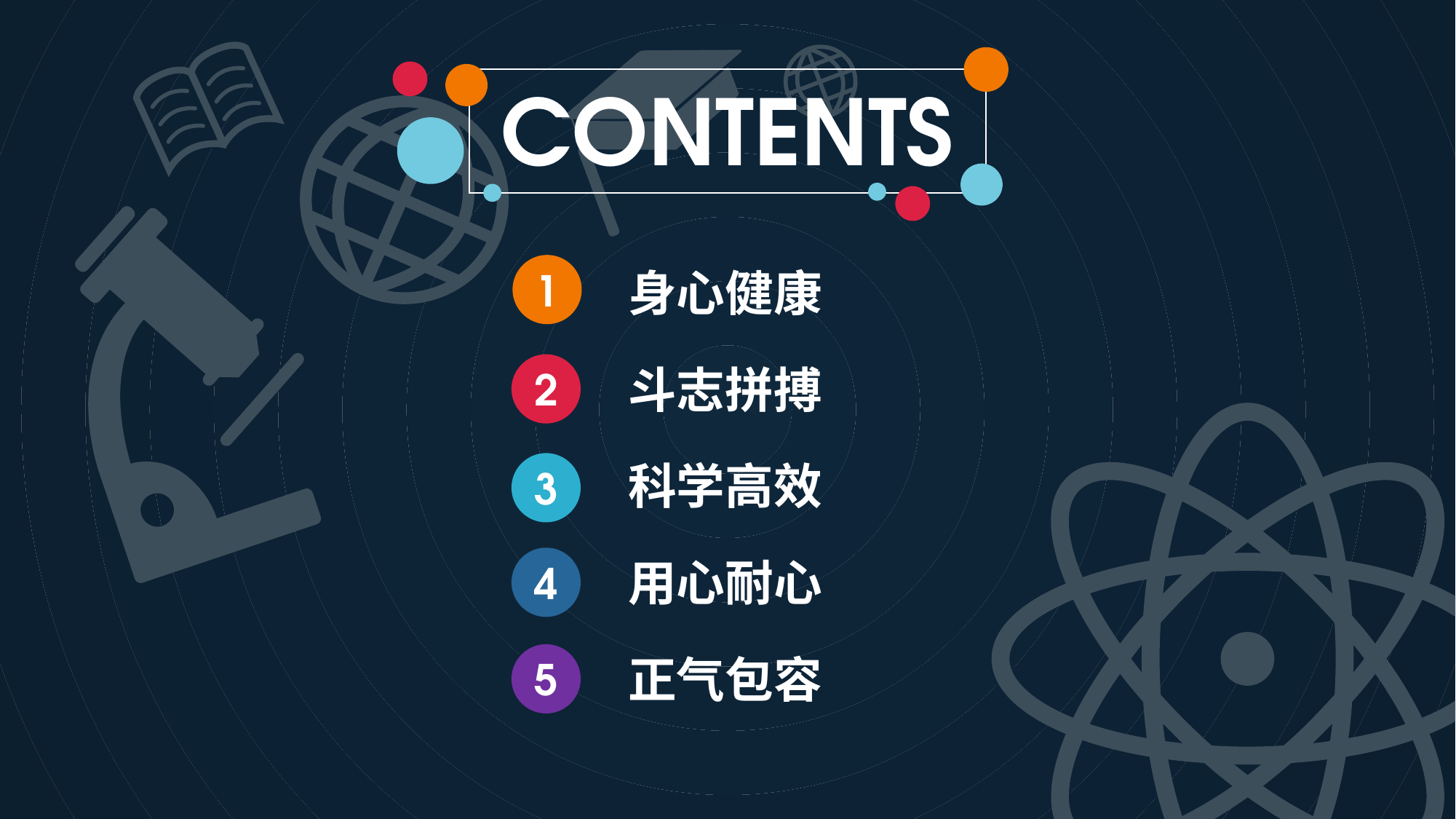

CONTENTS

1
身心健康
斗志拼搏
2
科学高效
3
用心耐心
4
正气包容
5